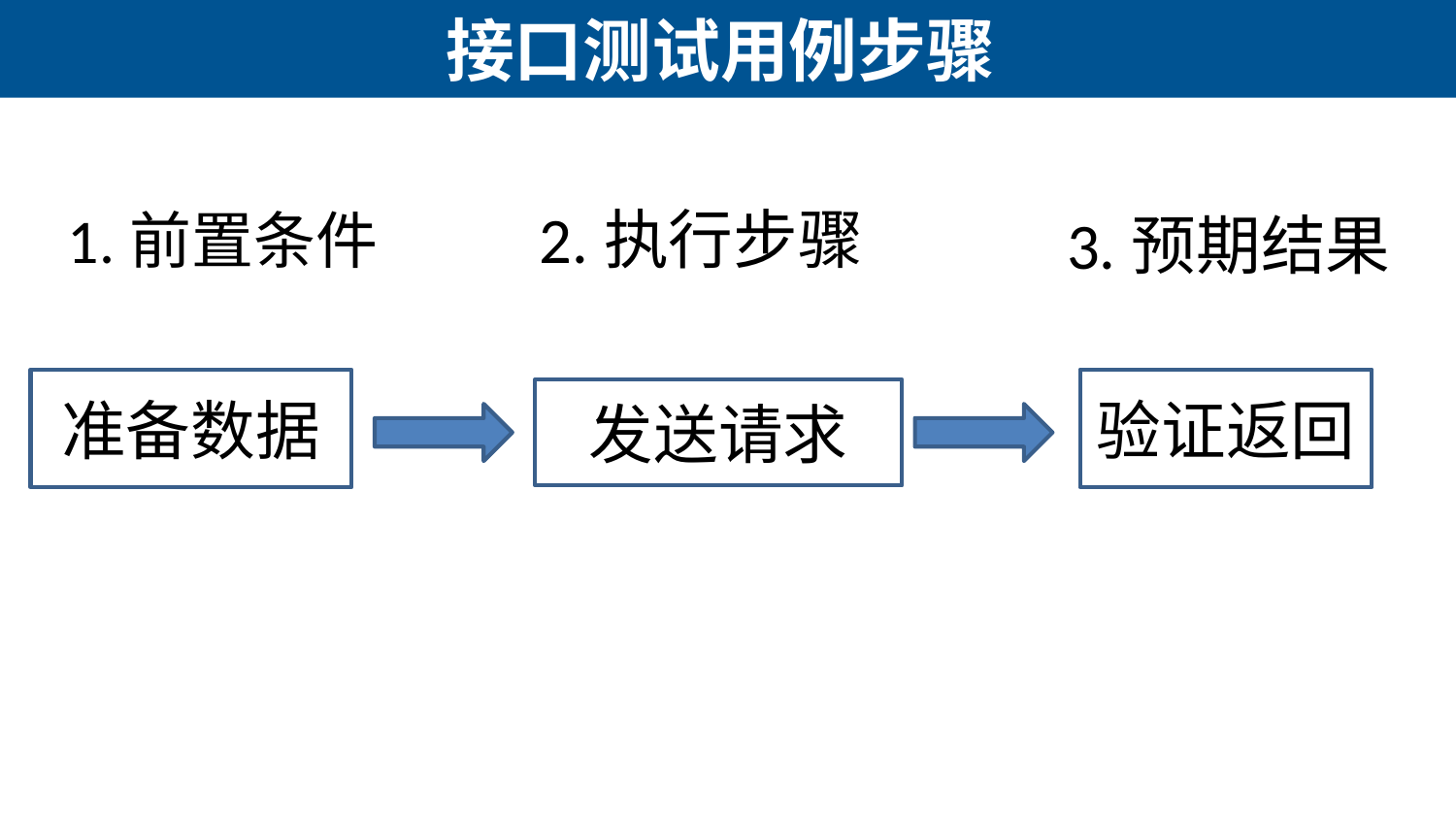

# 接口测试用例步骤
2.执行步骤
1.前置条件
3.预期结果
准备数据
验证返回
发送请求